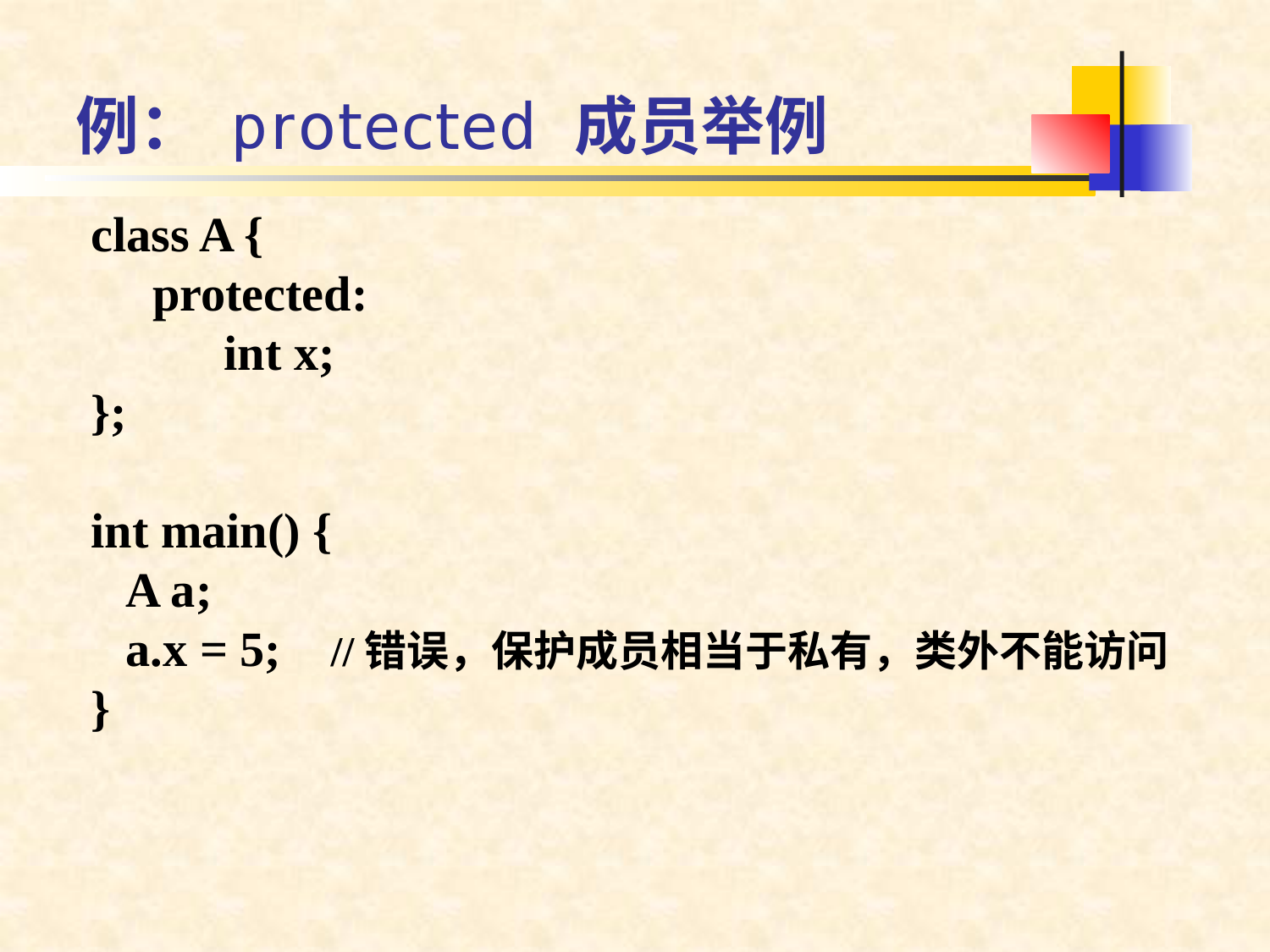

例： protected 成员举例
class A {
     protected:
	        int x;
};

int main() {
	A a;
	a.x = 5;    //错误，保护成员相当于私有，类外不能访问
}